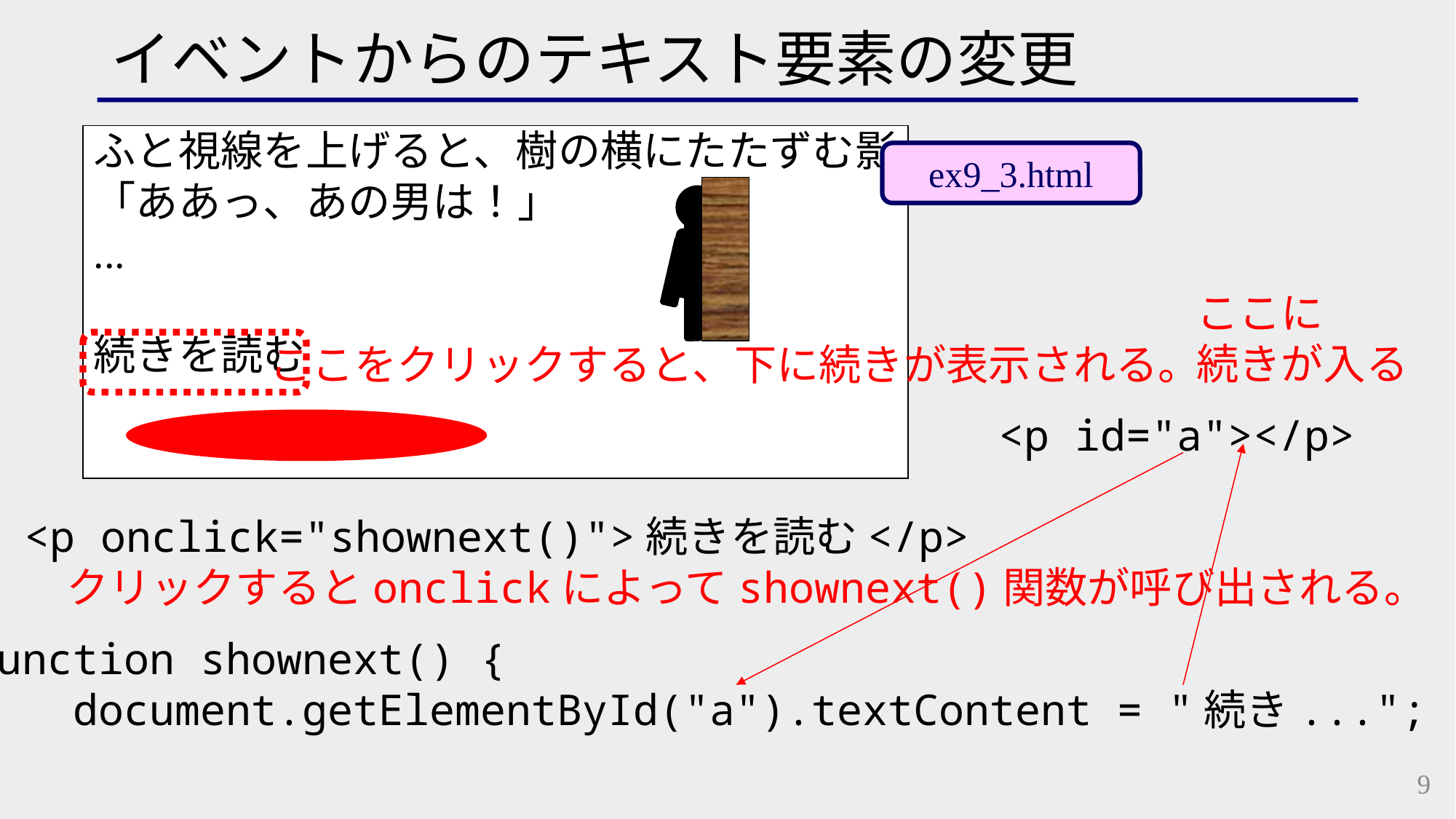

イベントからのテキスト要素の変更
ふと視線を上げると、樹の横にたたずむ影。
「ああっ、あの男は！」
...

続きを読む

ex9_3.html

ここに
続きが入る

ここをクリックすると、下に続きが表示される。
<p id="a"></p>

<p onclick="shownext()">続きを読む</p>
クリックするとonclickによってshownext()関数が呼び出される。
function shownext() {
    document.getElementById("a").textContent = "続き...";
}
9